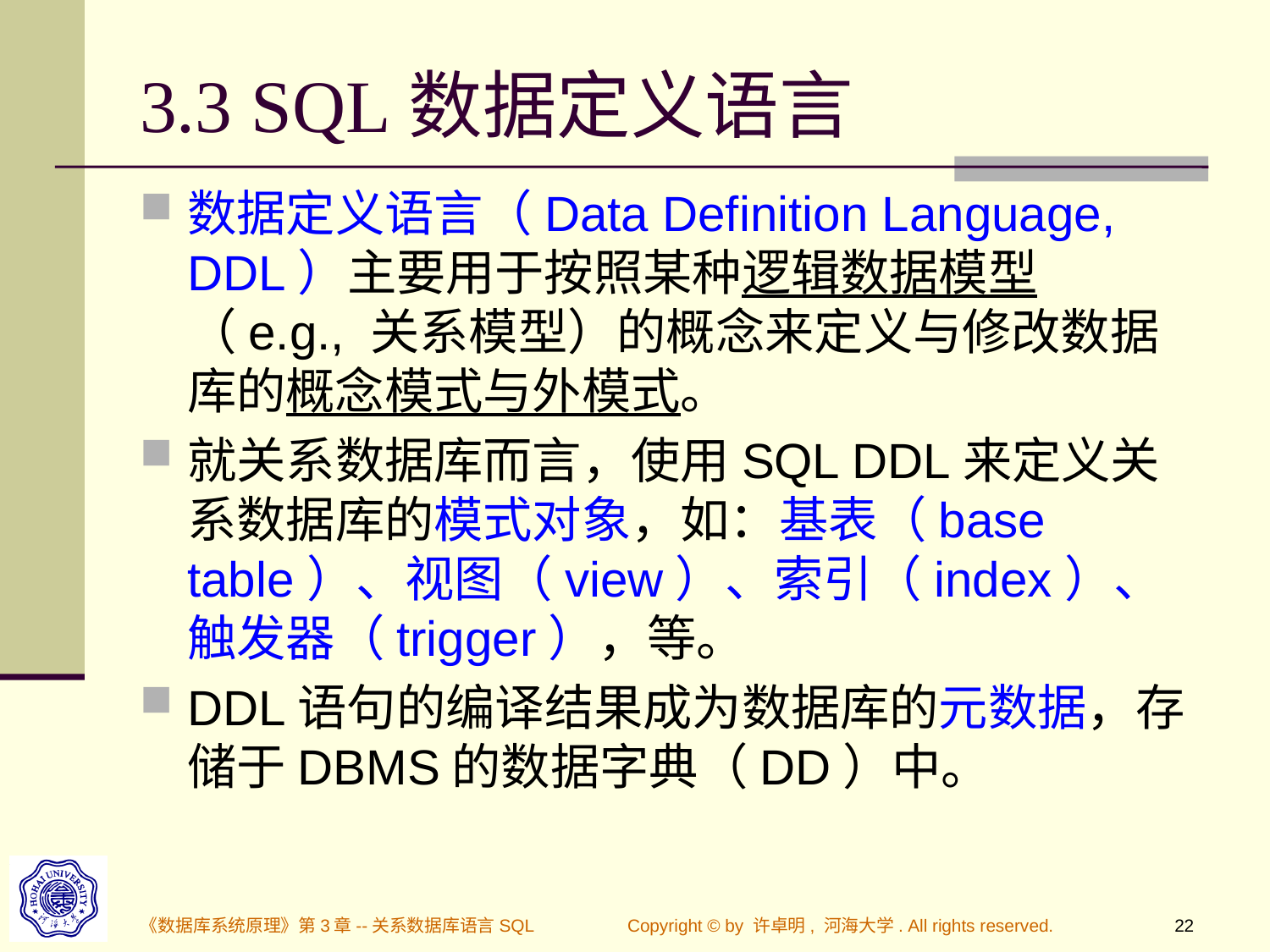

# 3.3 SQL数据定义语言
数据定义语言（Data Definition Language, DDL）主要用于按照某种逻辑数据模型（e.g., 关系模型）的概念来定义与修改数据库的概念模式与外模式。
就关系数据库而言，使用SQL DDL来定义关系数据库的模式对象，如：基表（base table）、视图（view）、索引（index）、触发器（trigger），等。
DDL语句的编译结果成为数据库的元数据，存储于DBMS的数据字典（DD）中。
《数据库系统原理》第3章--关系数据库语言SQL
Copyright © by 许卓明, 河海大学. All rights reserved.
22